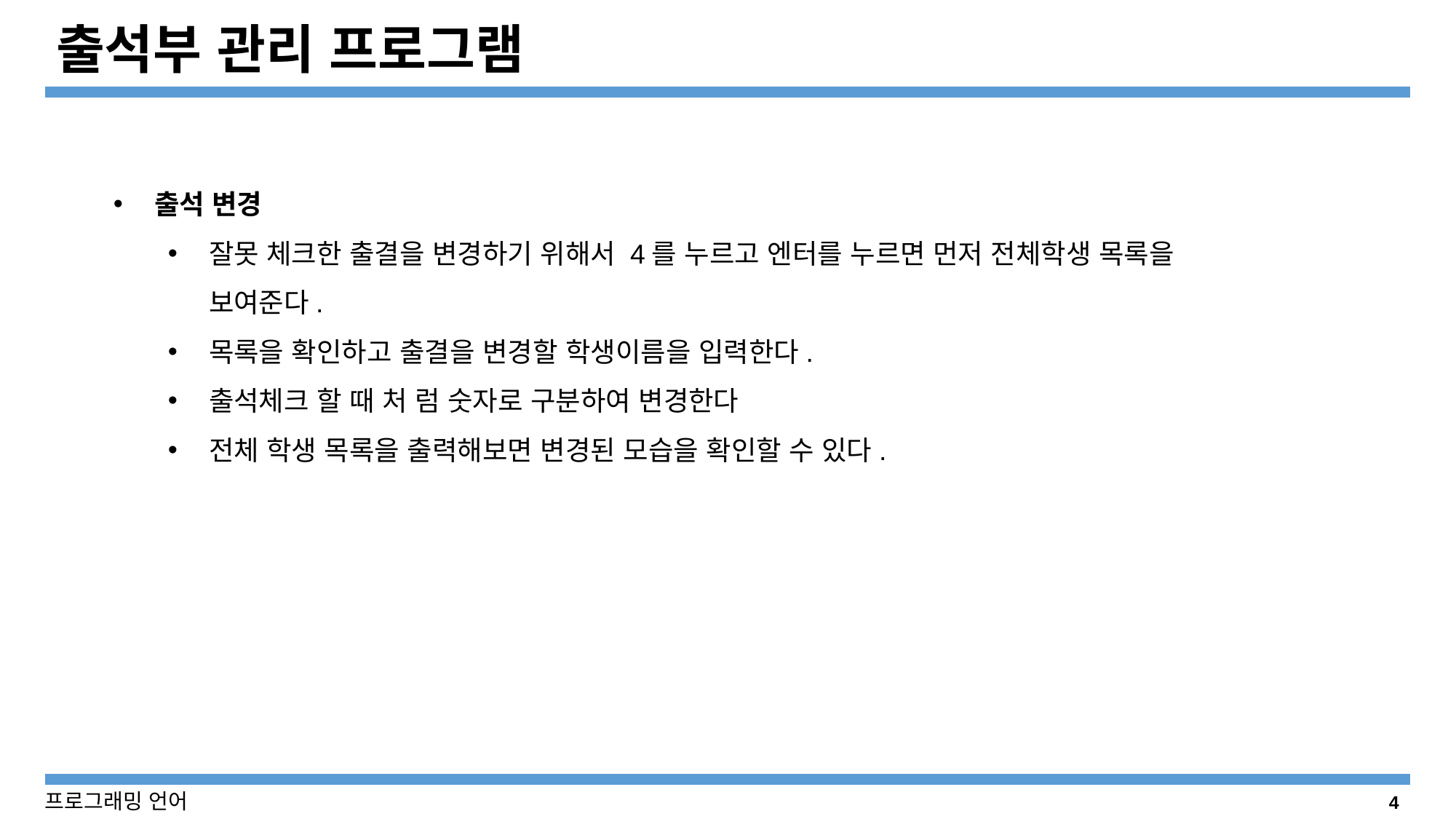

# 출석부 관리 프로그램
출석 변경
잘못 체크한 출결을 변경하기 위해서 4를 누르고 엔터를 누르면 먼저 전체학생 목록을 보여준다.
목록을 확인하고 출결을 변경할 학생이름을 입력한다.
출석체크 할 때 처 럼 숫자로 구분하여 변경한다
전체 학생 목록을 출력해보면 변경된 모습을 확인할 수 있다.
4